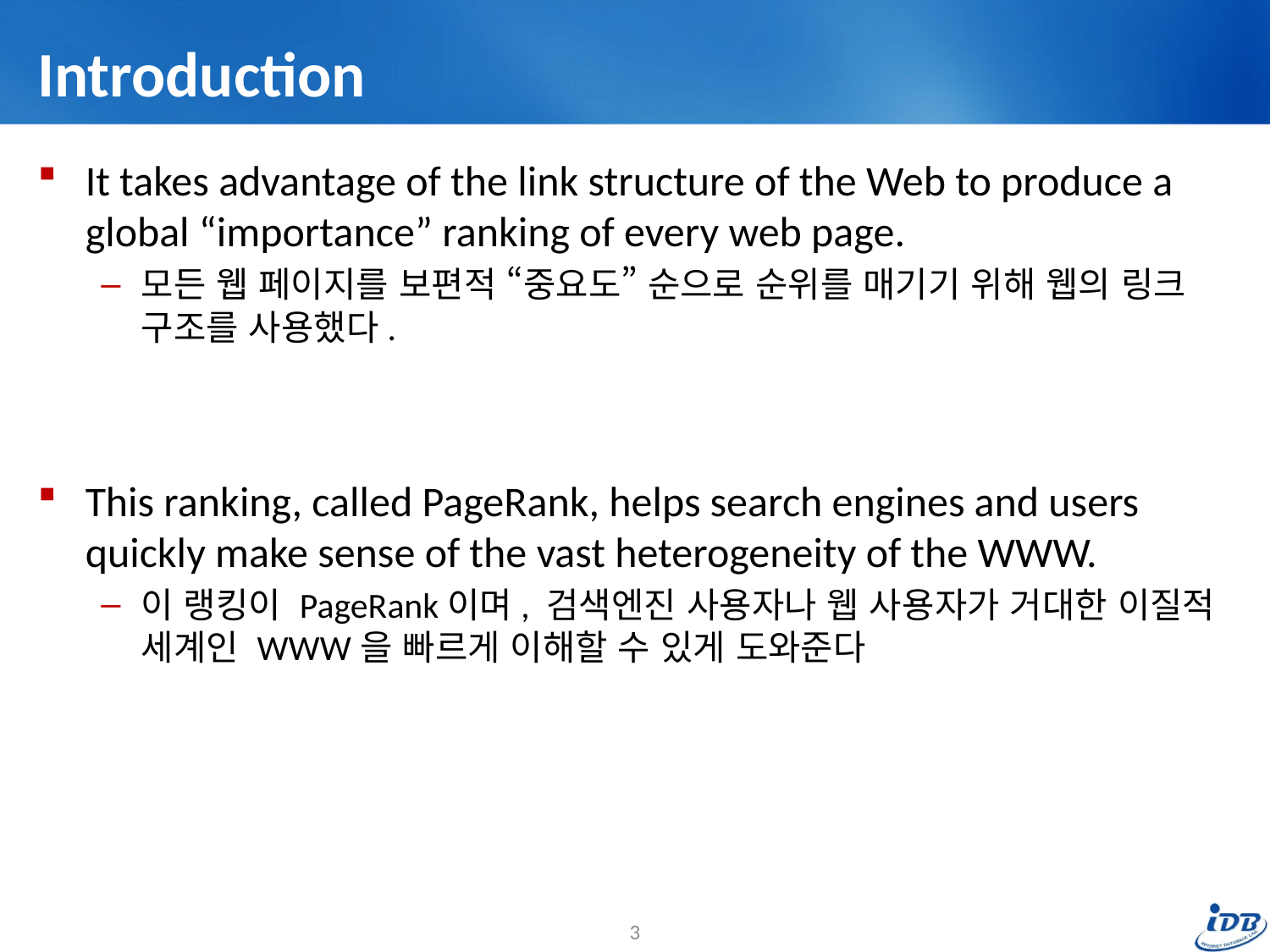

# Introduction
It takes advantage of the link structure of the Web to produce a global “importance” ranking of every web page.
모든 웹 페이지를 보편적 “중요도” 순으로 순위를 매기기 위해 웹의 링크 구조를 사용했다.

This ranking, called PageRank, helps search engines and users quickly make sense of the vast heterogeneity of the WWW.
이 랭킹이 PageRank이며, 검색엔진 사용자나 웹 사용자가 거대한 이질적 세계인 WWW을 빠르게 이해할 수 있게 도와준다

3